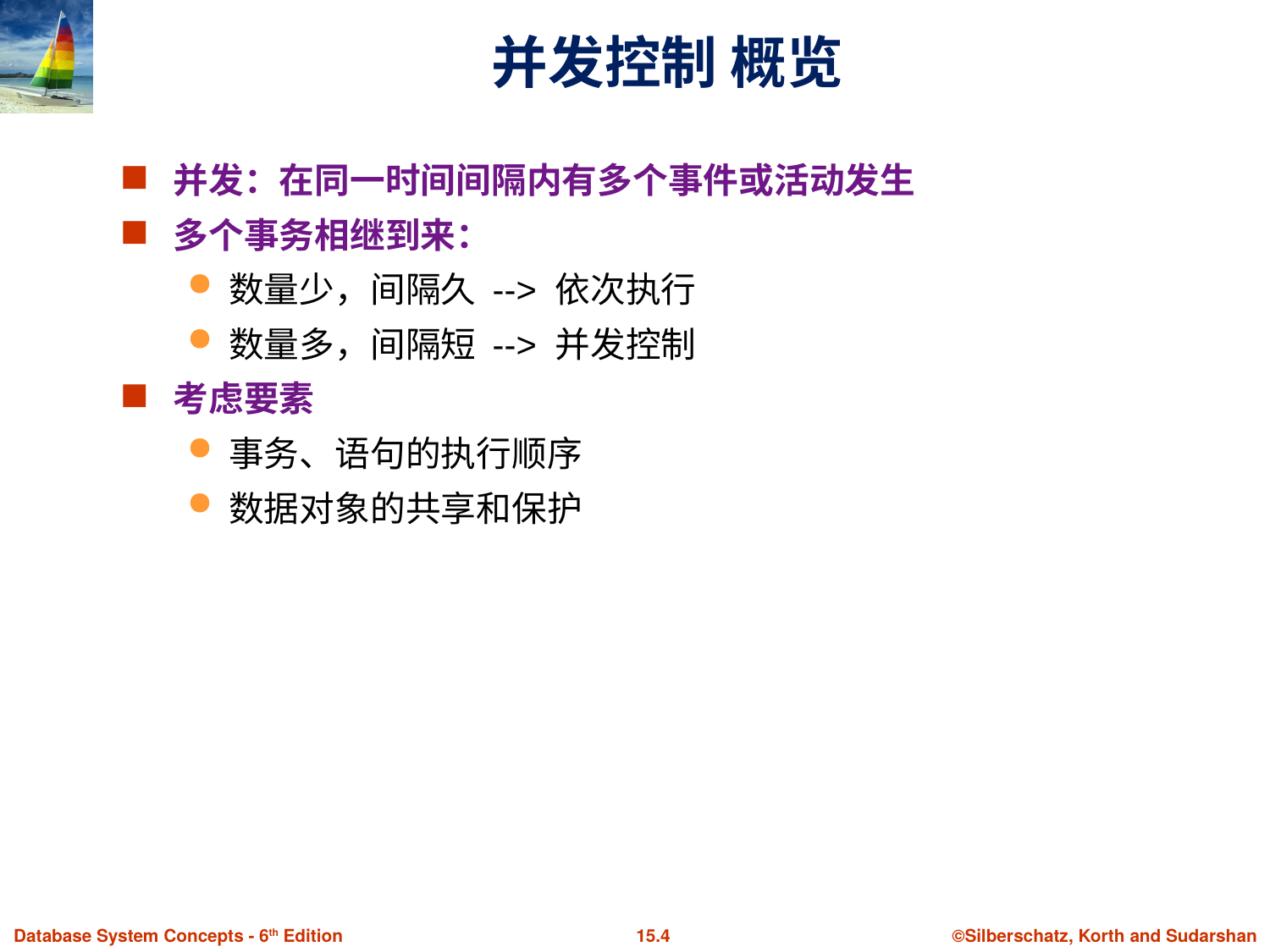

# 并发控制 概览
并发：在同一时间间隔内有多个事件或活动发生
多个事务相继到来：
数量少，间隔久 --> 依次执行
数量多，间隔短 --> 并发控制
考虑要素
事务、语句的执行顺序
数据对象的共享和保护